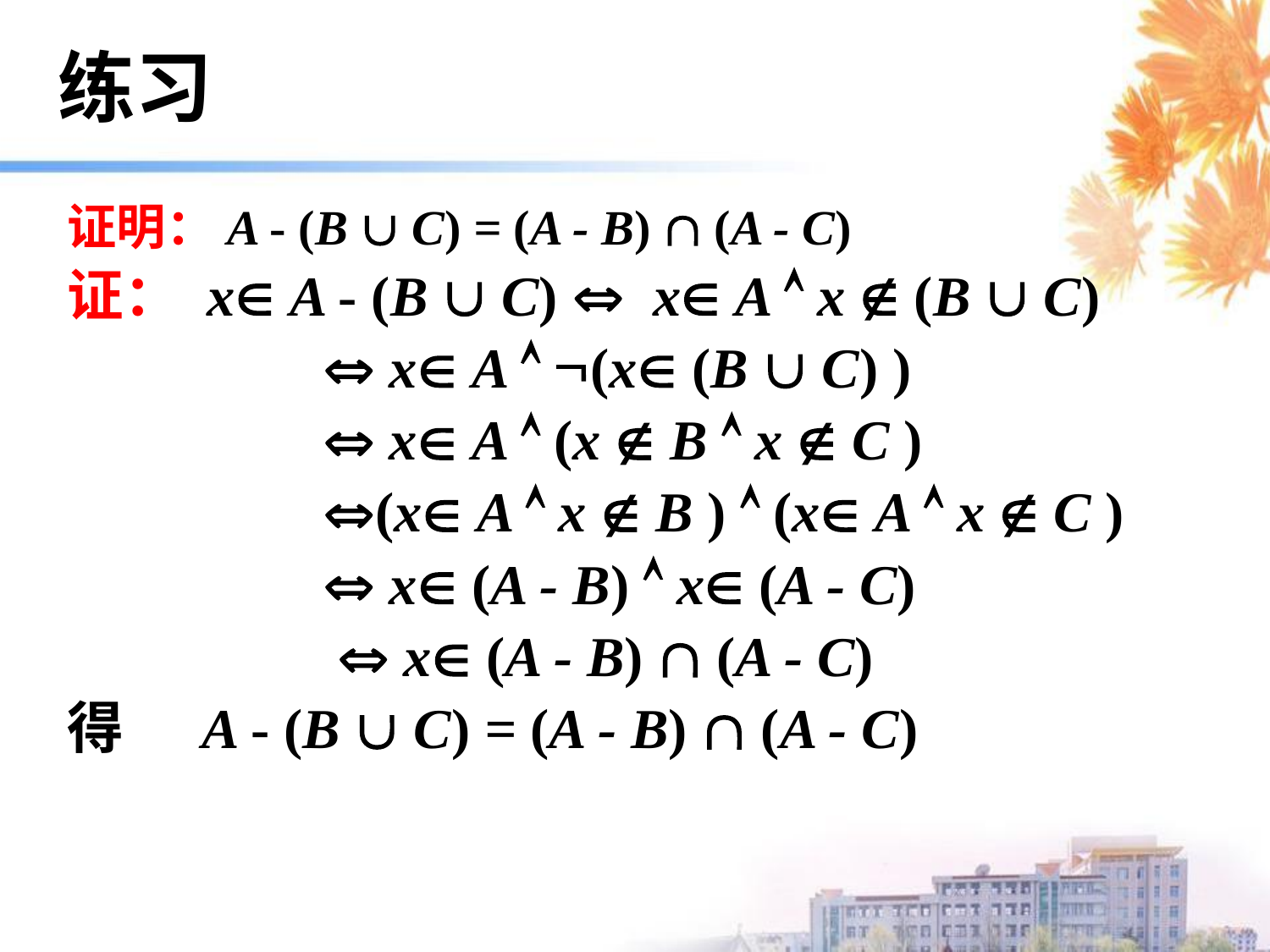

# 练习
证明：A - (B ∪ C) = (A - B) ∩ (A - C)
证： x∈ A - (B ∪ C) ⇔  x∈ A ∧ x ∉ (B ∪ C)
                  ⇔ x∈ A ∧ ¬(x∈ (B ∪ C) )
                  ⇔ x∈ A ∧ (x ∉ B ∧ x ∉ C )
                  ⇔(x∈ A ∧ x ∉ B ) ∧ (x∈ A ∧ x ∉ C )
                  ⇔ x∈ (A - B) ∧ x∈ (A - C)
                   ⇔ x∈ (A - B) ∩ (A - C)
得     A - (B ∪ C) = (A - B) ∩ (A - C)
41